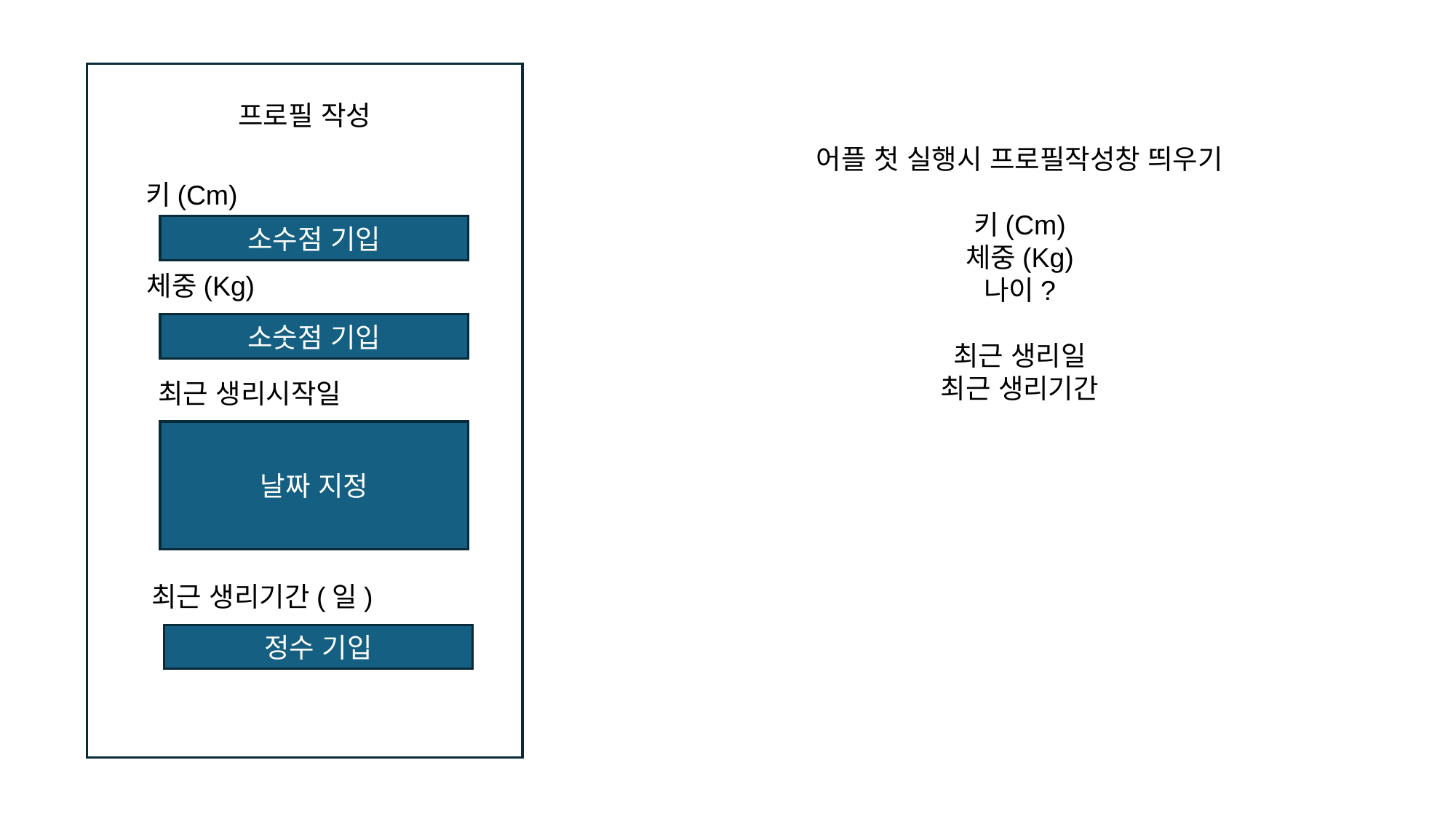

프로필 작성
어플 첫 실행시 프로필작성창 띄우기

키(Cm)
체중(Kg)
나이?

최근 생리일
최근 생리기간

키(Cm)
소수점 기입
체중(Kg)
소숫점 기입
최근 생리시작일
날짜 지정
최근 생리기간(일)
정수 기입